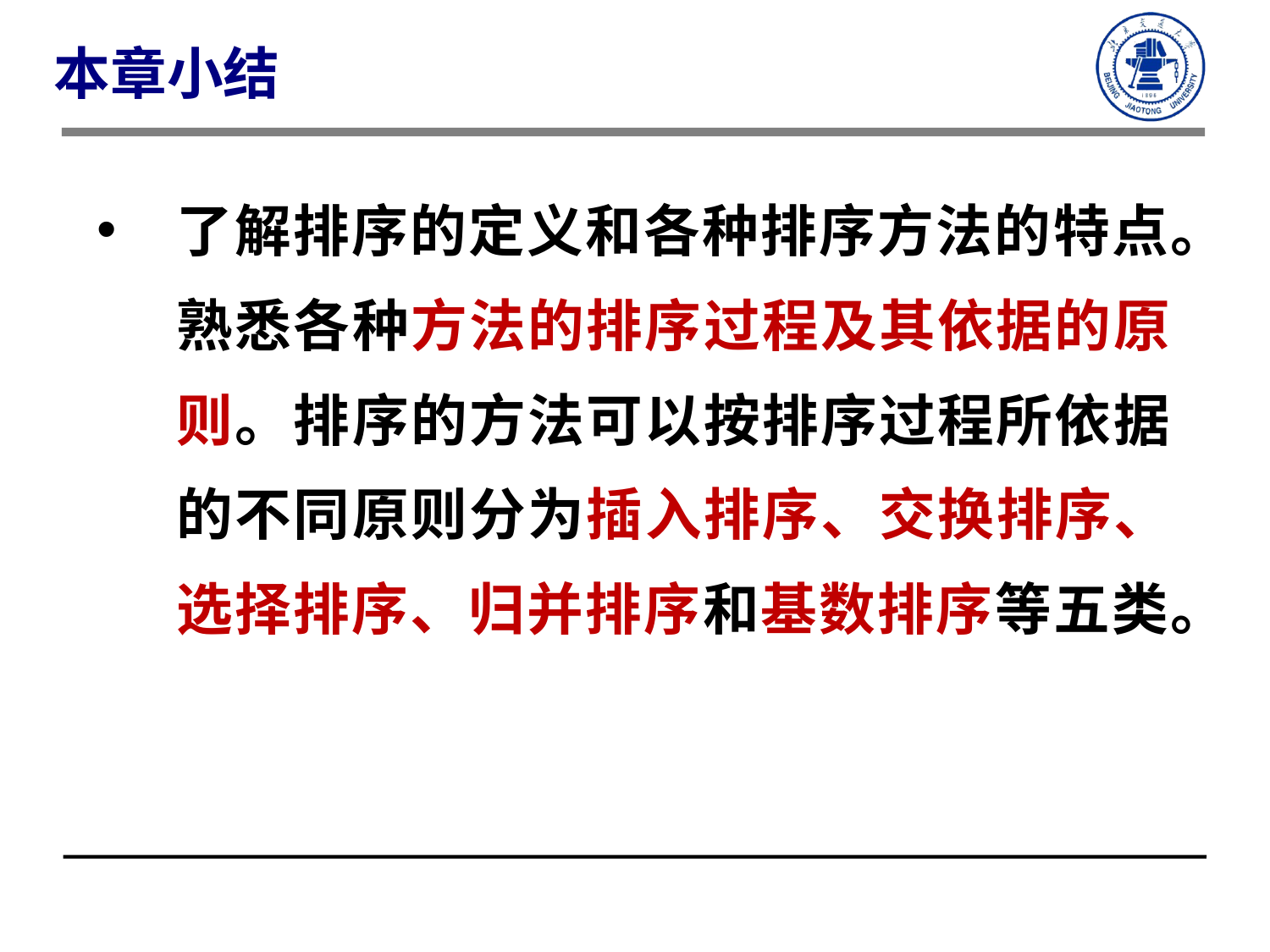

本章小结
了解排序的定义和各种排序方法的特点。熟悉各种方法的排序过程及其依据的原则。排序的方法可以按排序过程所依据的不同原则分为插入排序、交换排序、选择排序、归并排序和基数排序等五类。